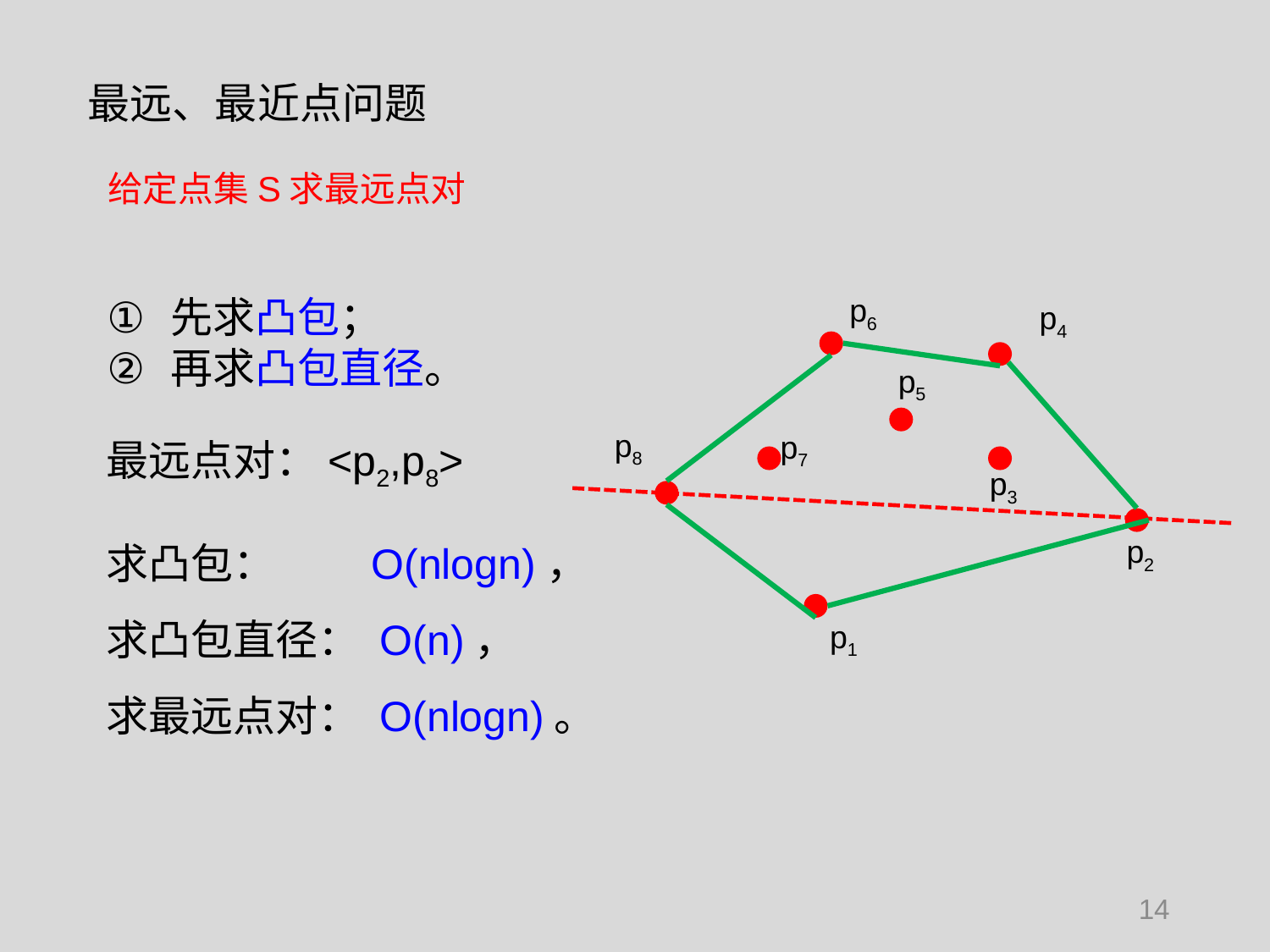

最远、最近点问题
给定点集S求最远点对
先求凸包；
再求凸包直径。
p6
p4

p5
p8
p7
p3
p2
p1
最远点对：<p2,p8>
求凸包：         O(nlogn)，
求凸包直径： O(n)，
求最远点对： O(nlogn)。
14